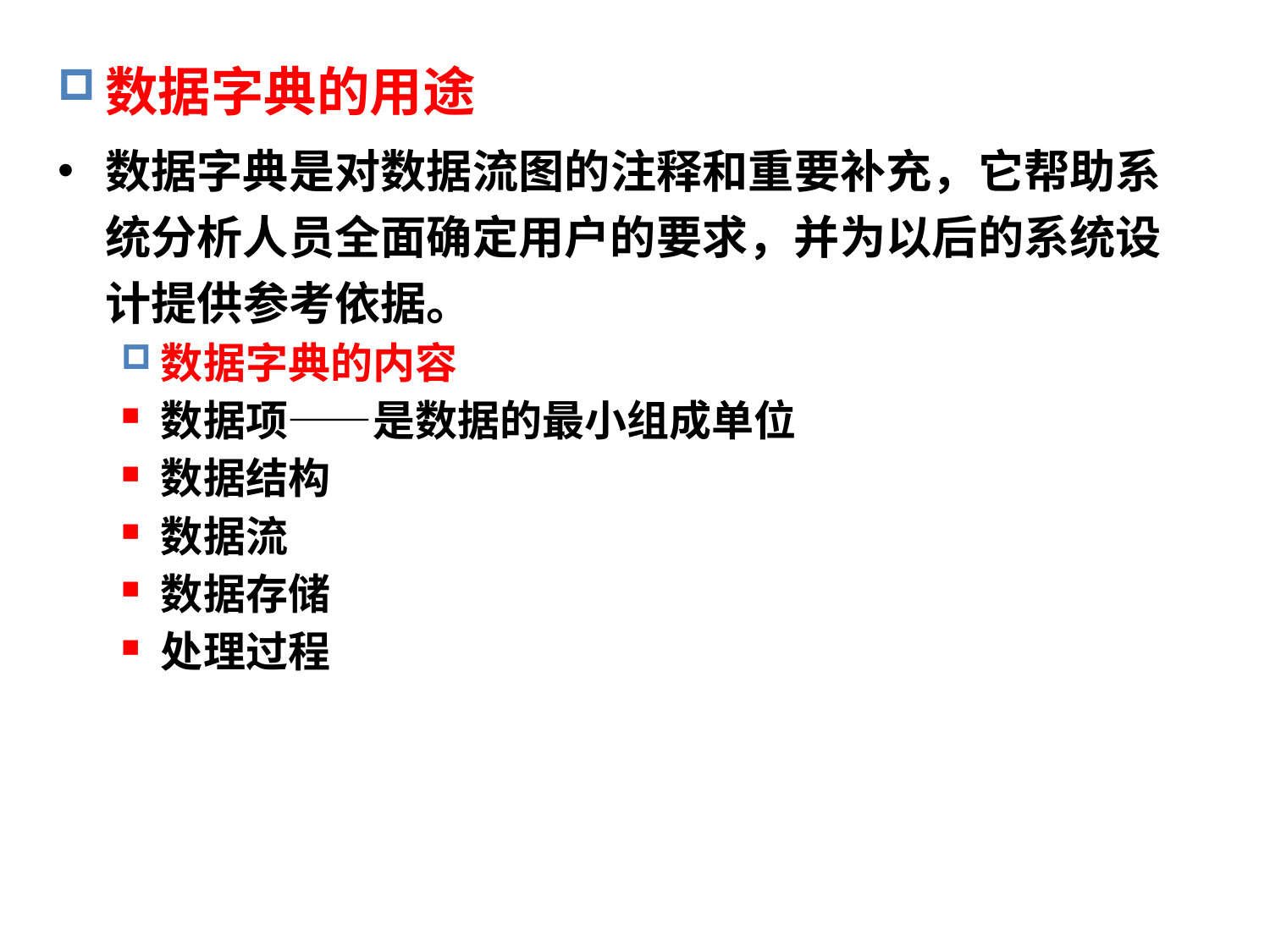

数据字典的用途
数据字典是对数据流图的注释和重要补充，它帮助系统分析人员全面确定用户的要求，并为以后的系统设计提供参考依据。
数据字典的内容
数据项——是数据的最小组成单位
数据结构
数据流
数据存储
处理过程